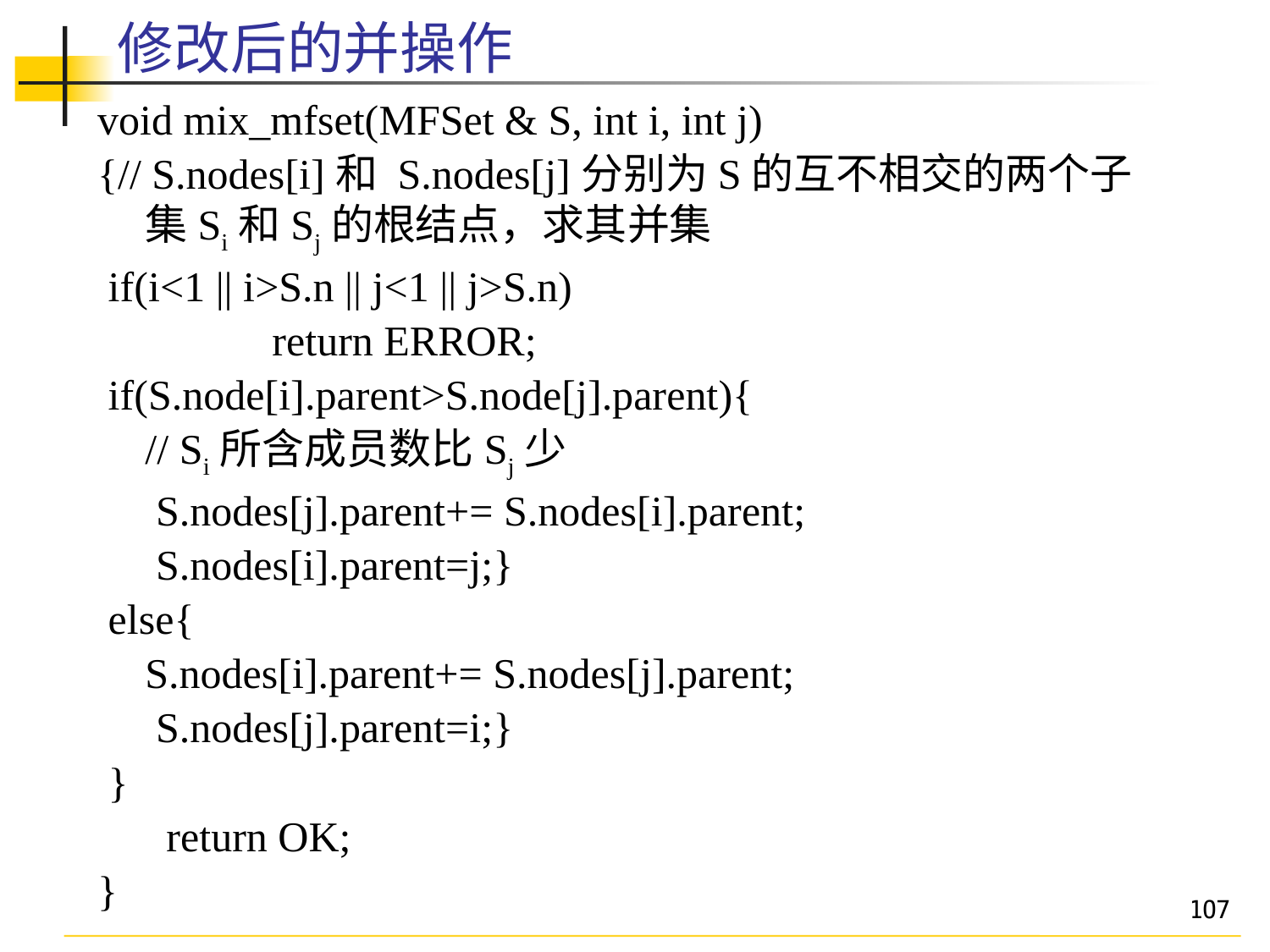

# 修改后的并操作
void mix_mfset(MFSet & S, int i, int j)
{// S.nodes[i]和 S.nodes[j]分别为S的互不相交的两个子集Si和Sj的根结点，求其并集
 if(i<1 || i>S.n || j<1 || j>S.n)
		return ERROR;
 if(S.node[i].parent>S.node[j].parent){
	// Si所含成员数比Sj少
	 S.nodes[j].parent+= S.nodes[i].parent;
	 S.nodes[i].parent=j;}
 else{
	S.nodes[i].parent+= S.nodes[j].parent;
	 S.nodes[j].parent=i;}
 }
	  return OK;
}

107